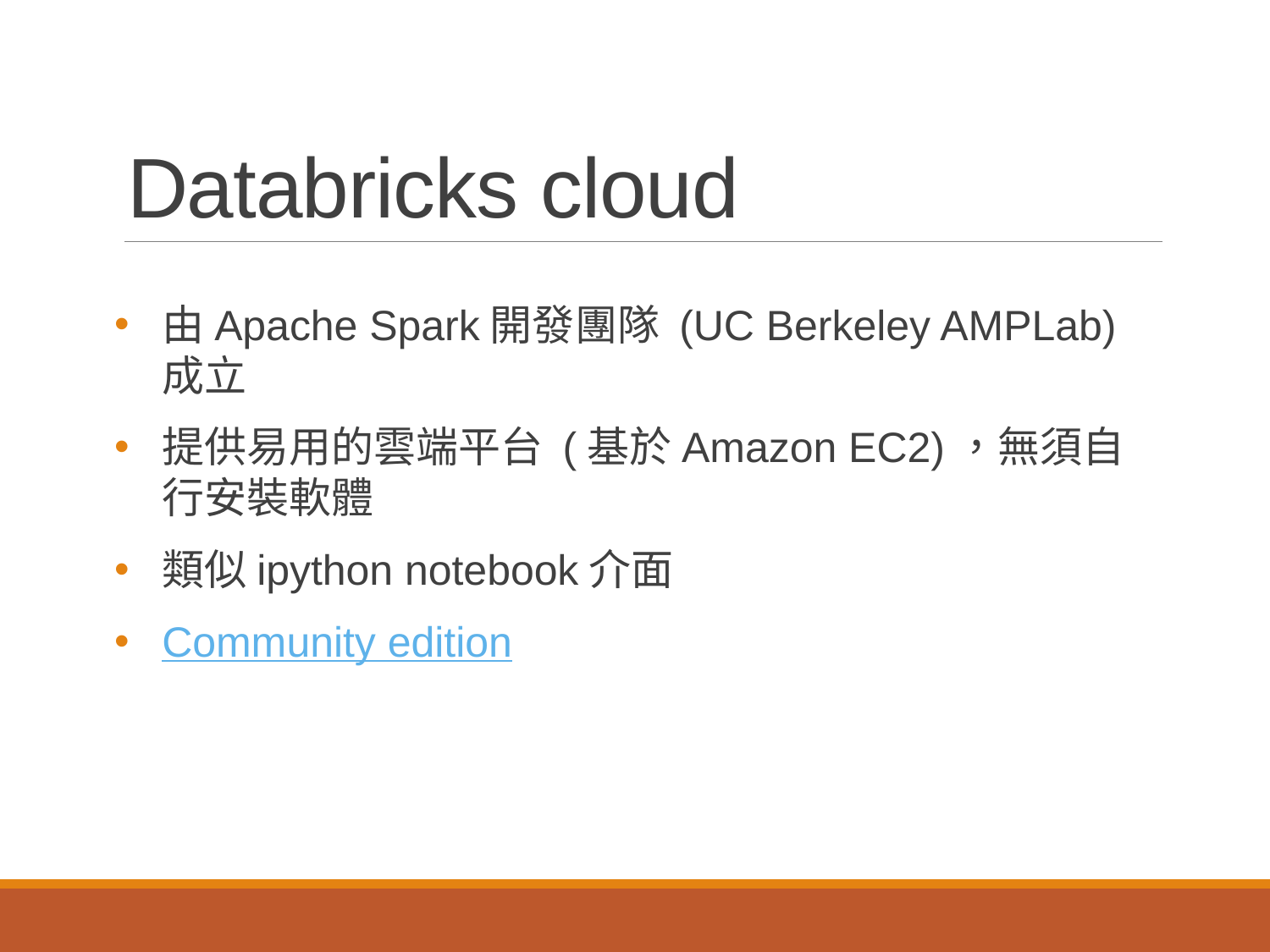

# Databricks cloud
由Apache Spark開發團隊 (UC Berkeley AMPLab) 成立
提供易用的雲端平台 (基於Amazon EC2)，無須自行安裝軟體
類似ipython notebook介面
Community edition